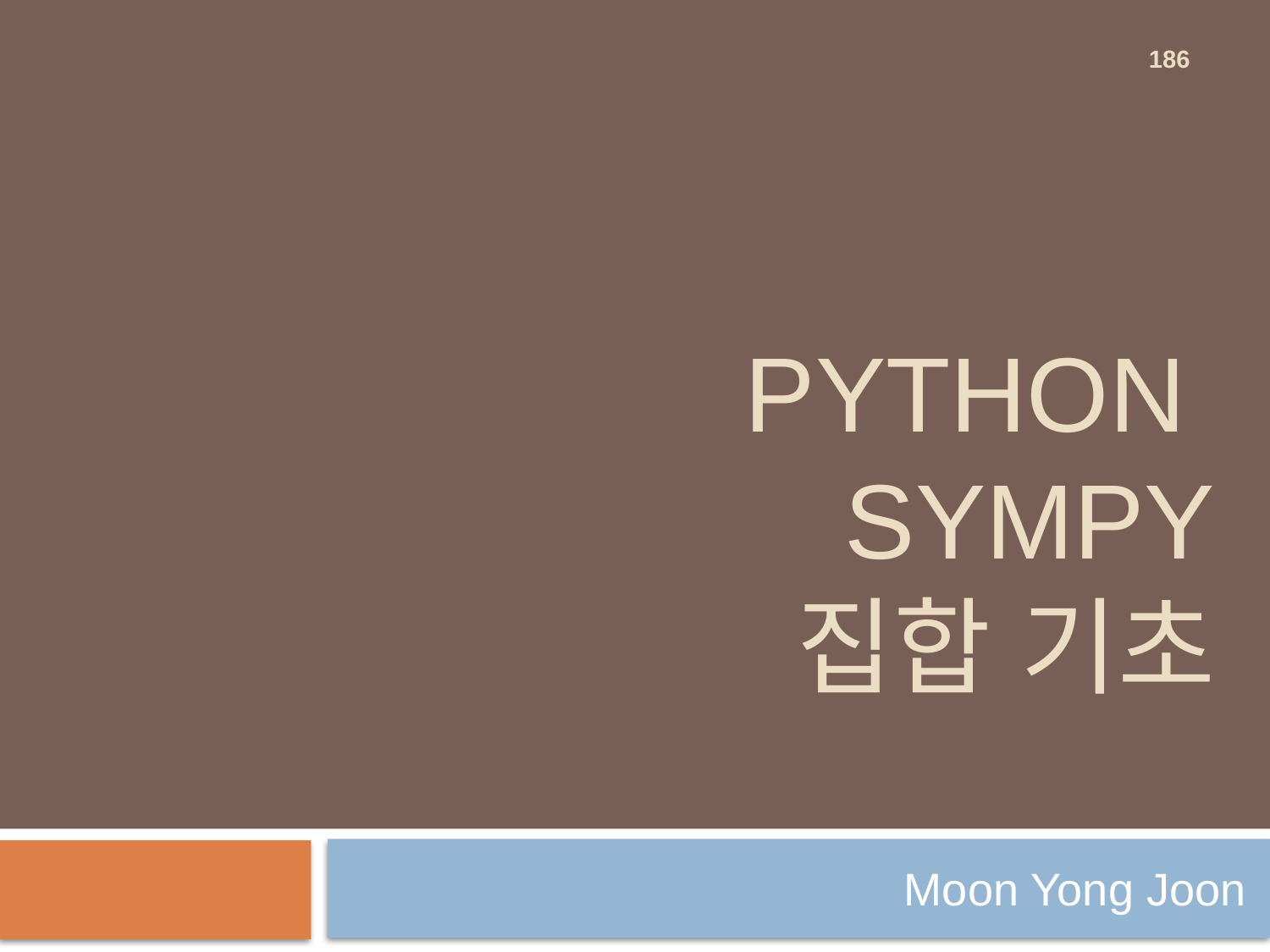

186
# Python sympy 집합 기초
Moon Yong Joon